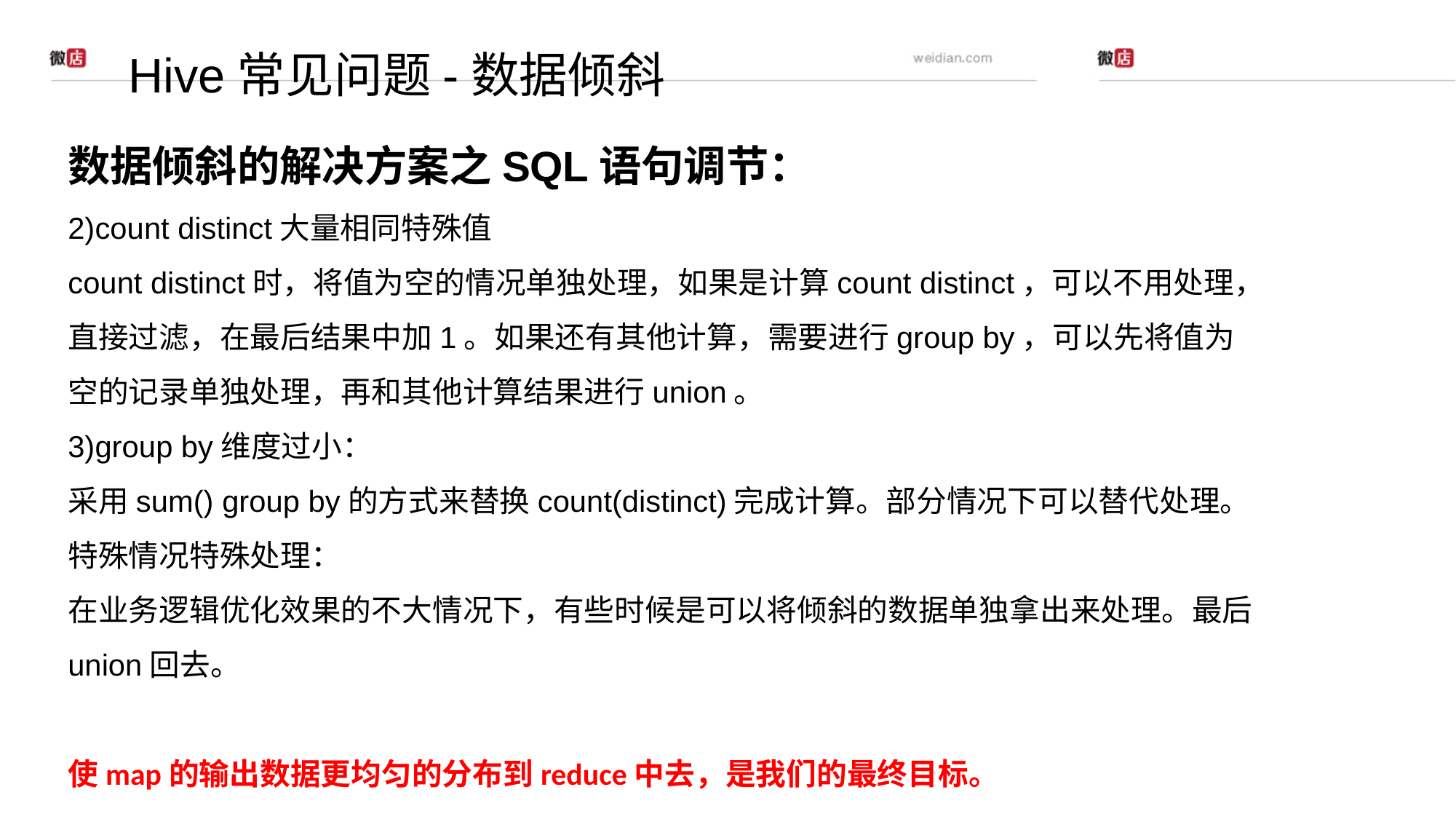

# Hive常见问题-数据倾斜
数据倾斜的解决方案之SQL语句调节：
2)count distinct大量相同特殊值
count distinct时，将值为空的情况单独处理，如果是计算count distinct，可以不用处理，直接过滤，在最后结果中加1。如果还有其他计算，需要进行group by，可以先将值为空的记录单独处理，再和其他计算结果进行union。
3)group by维度过小：
采用sum() group by的方式来替换count(distinct)完成计算。部分情况下可以替代处理。
特殊情况特殊处理：
在业务逻辑优化效果的不大情况下，有些时候是可以将倾斜的数据单独拿出来处理。最后union回去。

使map的输出数据更均匀的分布到reduce中去，是我们的最终目标。